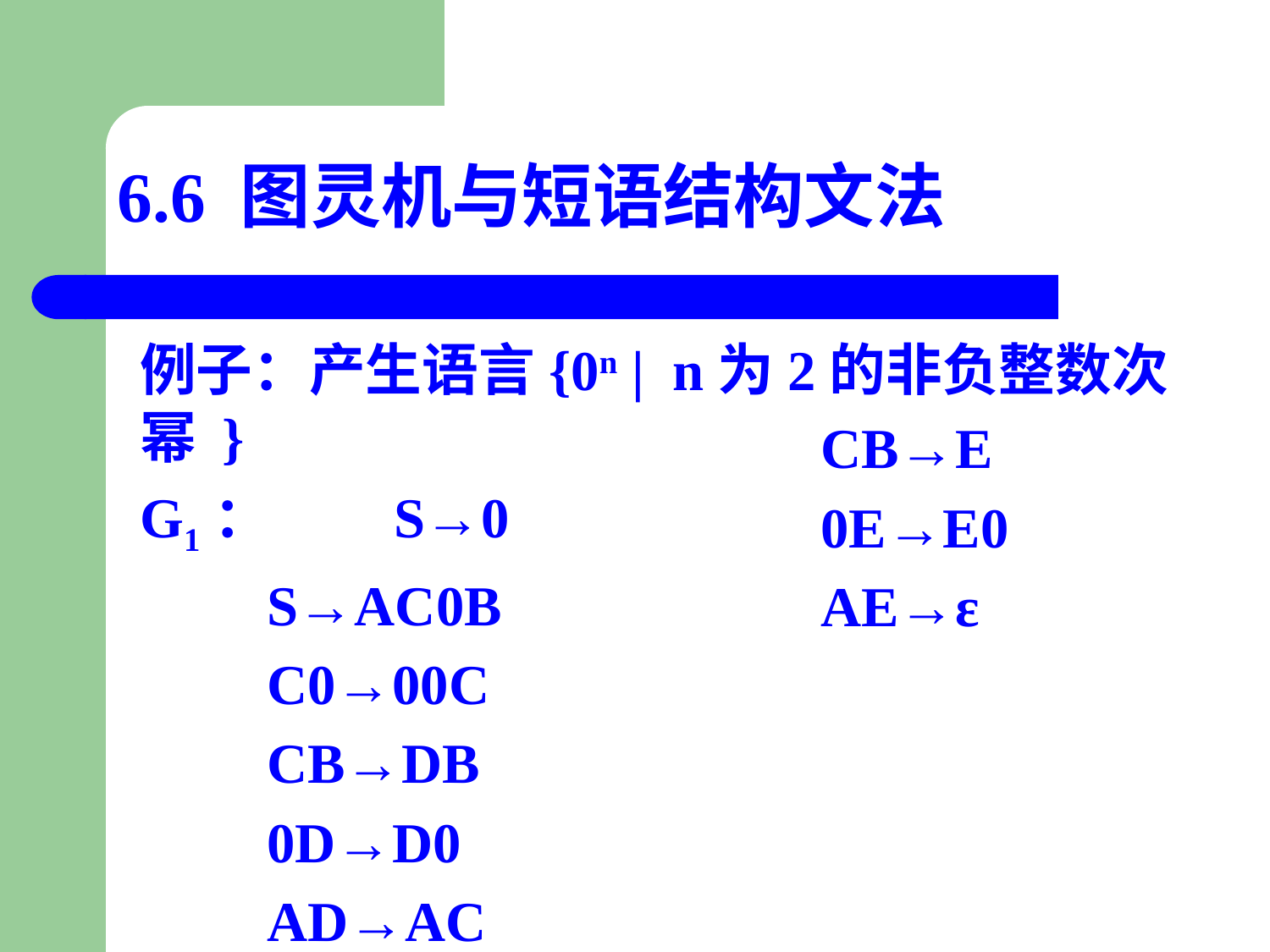

# 6.6 图灵机与短语结构文法
例子：产生语言{0n |  n为2的非负整数次幂 }
G1：	S→0
	S→AC0B
	C0→00C
	CB→DB
	0D→D0
	AD→AC

CB→E
0E→E0
AE→ε